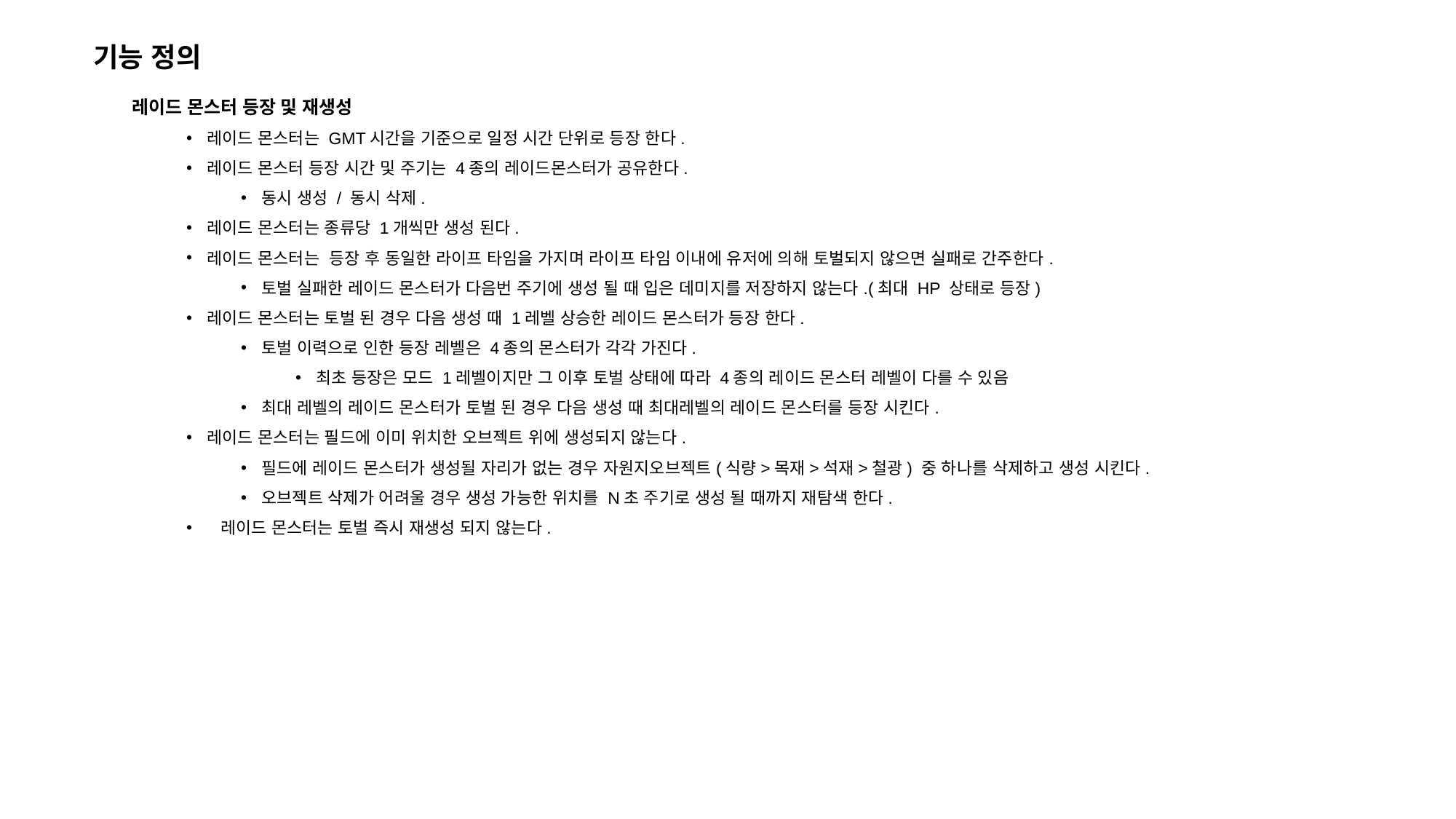

기능 정의
레이드 몬스터 등장 및 재생성
레이드 몬스터는 GMT시간을 기준으로 일정 시간 단위로 등장 한다.
레이드 몬스터 등장 시간 및 주기는 4종의 레이드몬스터가 공유한다.
동시 생성 / 동시 삭제.
레이드 몬스터는 종류당 1개씩만 생성 된다.
레이드 몬스터는  등장 후 동일한 라이프 타임을 가지며 라이프 타임 이내에 유저에 의해 토벌되지 않으면 실패로 간주한다.
토벌 실패한 레이드 몬스터가 다음번 주기에 생성 될 때 입은 데미지를 저장하지 않는다.(최대 HP 상태로 등장)
레이드 몬스터는 토벌 된 경우 다음 생성 때 1레벨 상승한 레이드 몬스터가 등장 한다.
토벌 이력으로 인한 등장 레벨은 4종의 몬스터가 각각 가진다.
최초 등장은 모드 1레벨이지만 그 이후 토벌 상태에 따라 4종의 레이드 몬스터 레벨이 다를 수 있음
최대 레벨의 레이드 몬스터가 토벌 된 경우 다음 생성 때 최대레벨의 레이드 몬스터를 등장 시킨다.
레이드 몬스터는 필드에 이미 위치한 오브젝트 위에 생성되지 않는다.
필드에 레이드 몬스터가 생성될 자리가 없는 경우 자원지오브젝트(식량>목재>석재>철광) 중 하나를 삭제하고 생성 시킨다.
오브젝트 삭제가 어려울 경우 생성 가능한 위치를 N초 주기로 생성 될 때까지 재탐색 한다.
레이드 몬스터는 토벌 즉시 재생성 되지 않는다.